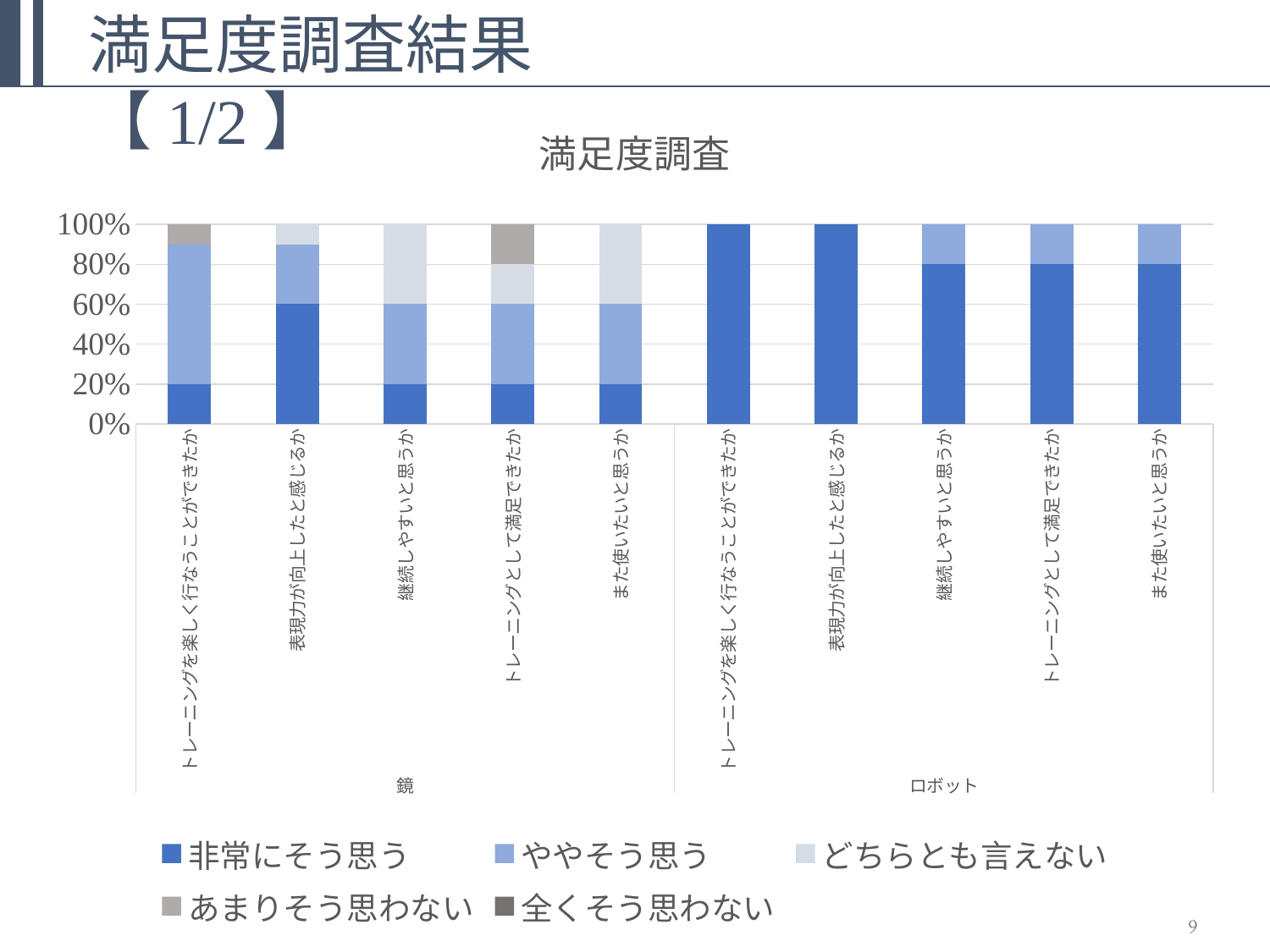

満足度調査結果　【1/2】

### Chart: 満足度調査

| Category | 非常にそう思う | ややそう思う | どちらとも言えない | あまりそう思わない | 全くそう思わない |
|---|---|---|---|---|---|
| トレーニングを楽しく行なうことができたか | 2.0 | 7.0 | 0.0 | 1.0 | 0.0 |
| 表現力が向上したと感じるか | 6.0 | 3.0 | 1.0 | 0.0 | 0.0 |
| 継続しやすいと思うか | 2.0 | 4.0 | 4.0 | 0.0 | 0.0 |
| トレーニングとして満足できたか | 2.0 | 4.0 | 2.0 | 2.0 | 0.0 |
| また使いたいと思うか | 2.0 | 4.0 | 4.0 | 0.0 | 0.0 |
| トレーニングを楽しく行なうことができたか | 5.0 | 0.0 | 0.0 | 0.0 | 0.0 |
| 表現力が向上したと感じるか | 5.0 | 0.0 | 0.0 | 0.0 | 0.0 |
| 継続しやすいと思うか | 4.0 | 1.0 | 0.0 | 0.0 | 0.0 |
| トレーニングとして満足できたか | 4.0 | 1.0 | 0.0 | 0.0 | 0.0 |
| また使いたいと思うか | 4.0 | 1.0 | 0.0 | 0.0 | 0.0 |
9